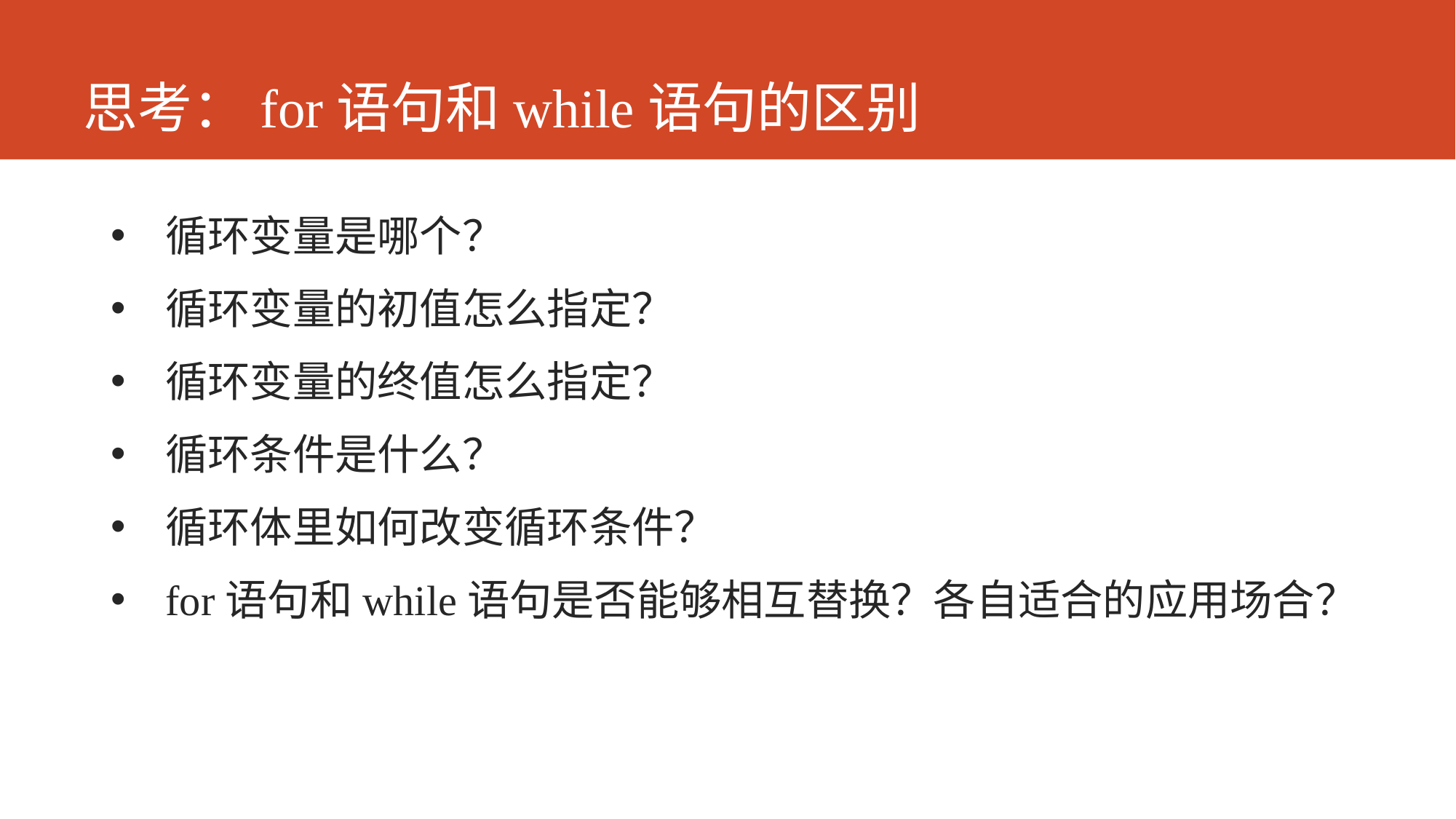

# 思考：for语句和while语句的区别
循环变量是哪个？
循环变量的初值怎么指定？
循环变量的终值怎么指定？
循环条件是什么？
循环体里如何改变循环条件？
for语句和while语句是否能够相互替换？各自适合的应用场合？